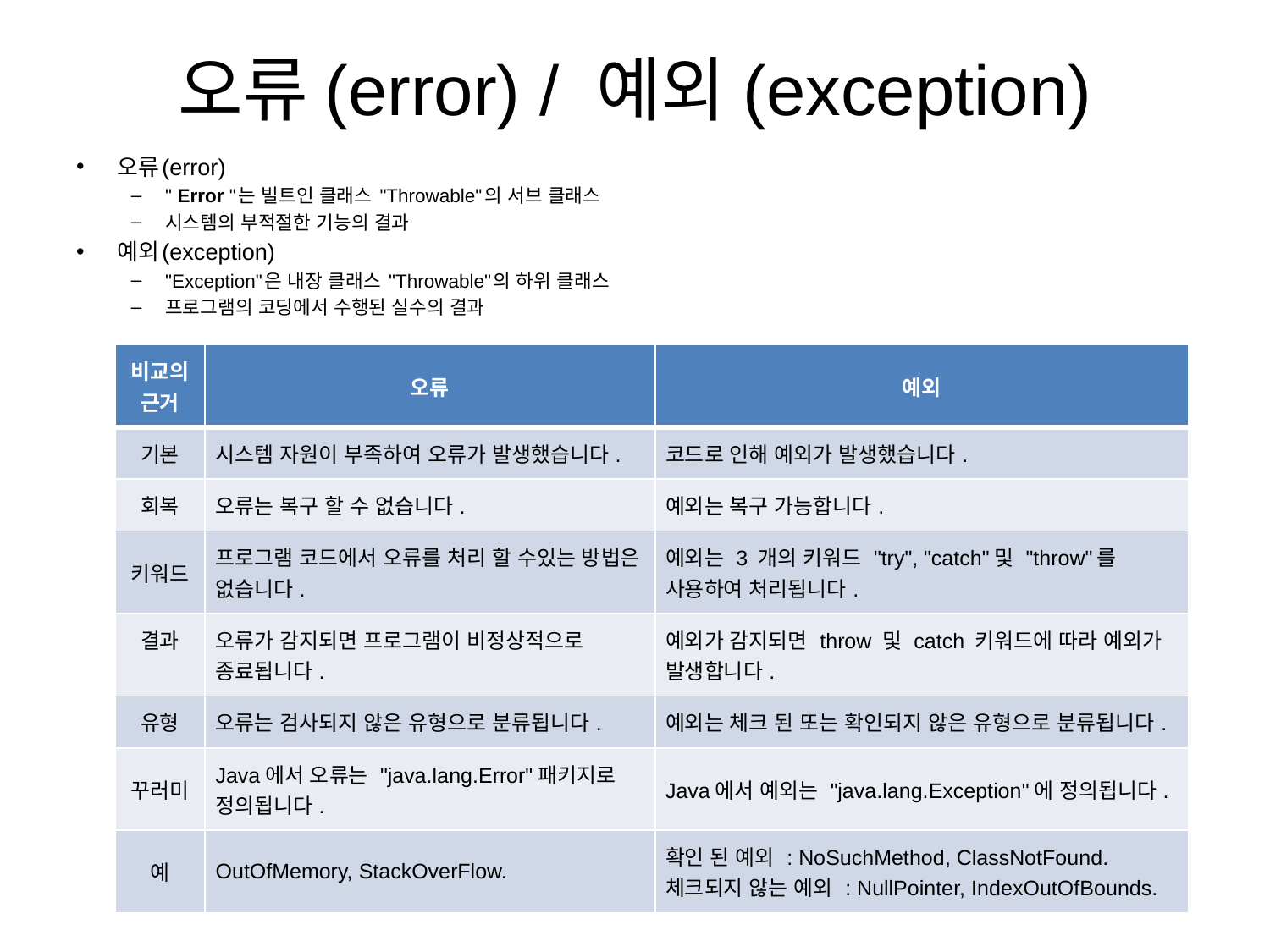

# 오류(error) / 예외(exception)
오류(error)
" Error "는 빌트인 클래스 "Throwable"의 서브 클래스
시스템의 부적절한 기능의 결과
예외(exception)
"Exception"은 내장 클래스 "Throwable"의 하위 클래스
프로그램의 코딩에서 수행된 실수의 결과

| 비교의 근거 | 오류 | 예외 |
| --- | --- | --- |
| 기본 | 시스템 자원이 부족하여 오류가 발생했습니다. | 코드로 인해 예외가 발생했습니다. |
| 회복 | 오류는 복구 할 수 없습니다. | 예외는 복구 가능합니다. |
| 키워드 | 프로그램 코드에서 오류를 처리 할 수있는 방법은 없습니다. | 예외는 3 개의 키워드 "try", "catch"및 "throw"를 사용하여 처리됩니다. |
| 결과 | 오류가 감지되면 프로그램이 비정상적으로 종료됩니다. | 예외가 감지되면 throw 및 catch 키워드에 따라 예외가 발생합니다. |
| 유형 | 오류는 검사되지 않은 유형으로 분류됩니다. | 예외는 체크 된 또는 확인되지 않은 유형으로 분류됩니다. |
| 꾸러미 | Java에서 오류는 "java.lang.Error"패키지로 정의됩니다. | Java에서 예외는 "java.lang.Exception"에 정의됩니다. |
| 예 | OutOfMemory, StackOverFlow. | 확인 된 예외 : NoSuchMethod, ClassNotFound. 체크되지 않는 예외 : NullPointer, IndexOutOfBounds. |